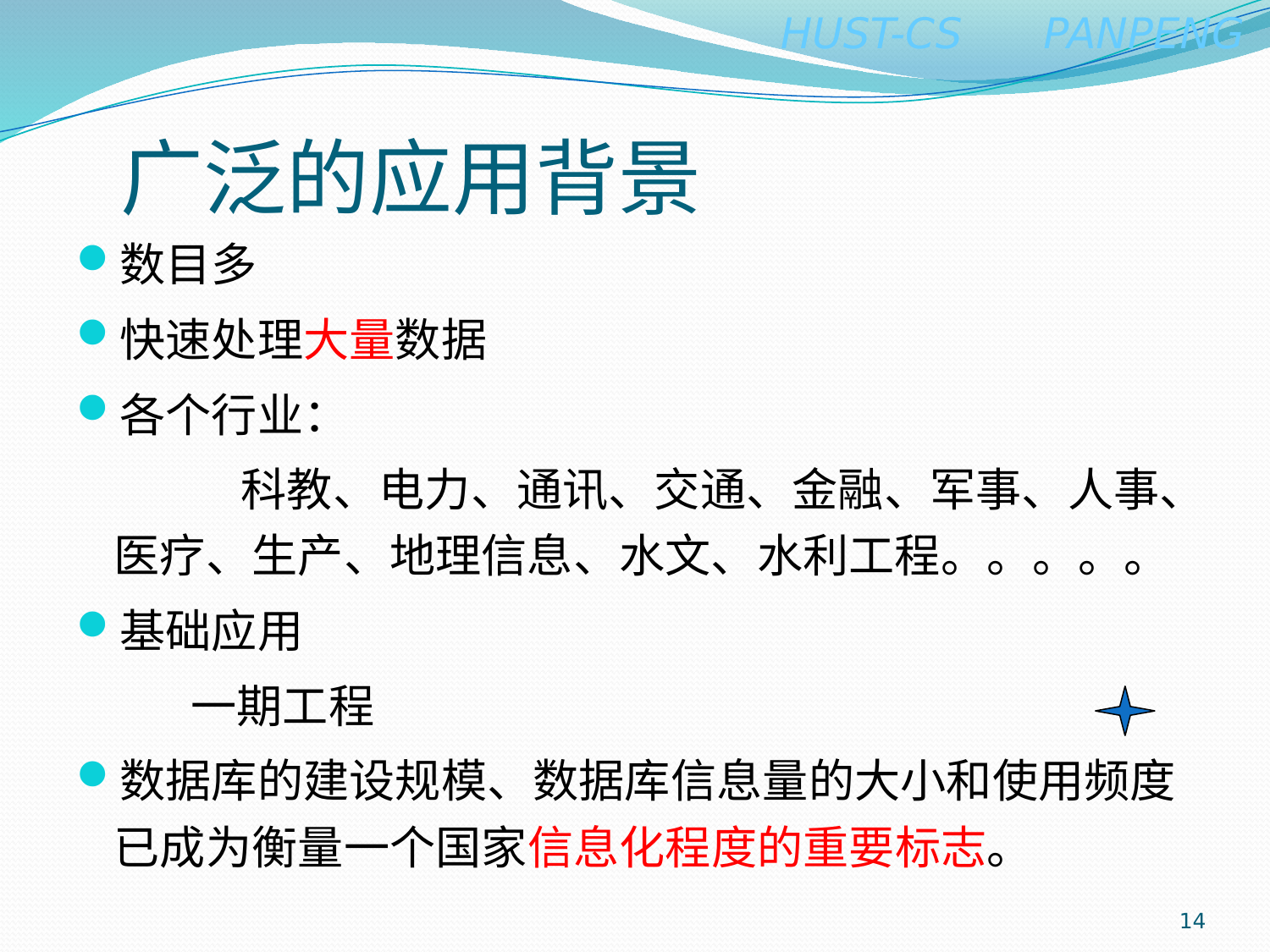

# 广泛的应用背景
数目多
快速处理大量数据
各个行业：
		科教、电力、通讯、交通、金融、军事、人事、医疗、生产、地理信息、水文、水利工程。。。。。
基础应用
          一期工程
数据库的建设规模、数据库信息量的大小和使用频度已成为衡量一个国家信息化程度的重要标志。

14